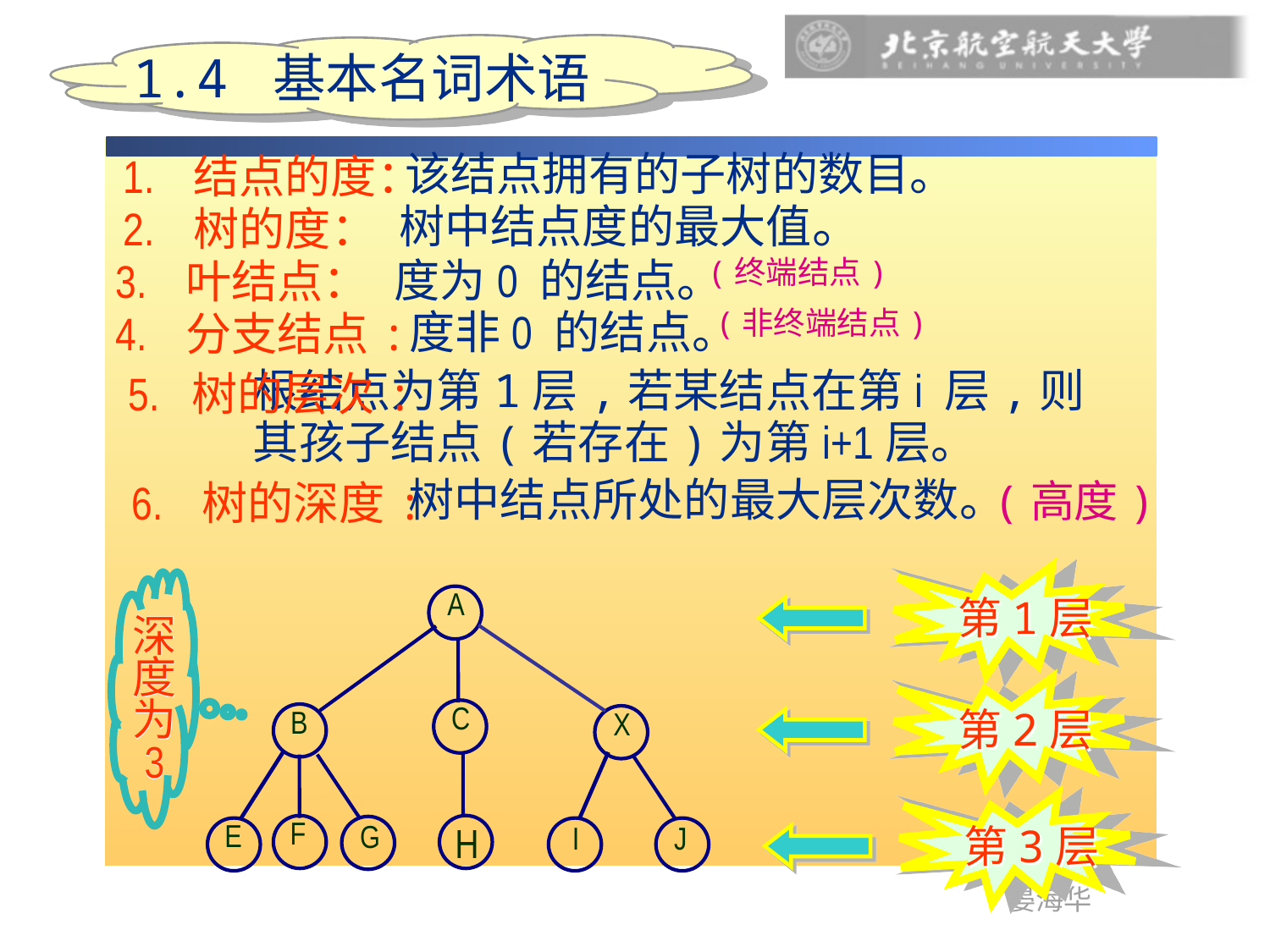

1.4 基本名词术语
该结点拥有的子树的数目。
1. 结点的度：
2. 树的度：
  树中结点度的最大值。
  度为0 的结点。
(终端结点)
3. 叶结点：
4. 分支结点:
(非终端结点)
度非0 的结点。
5.  树的层次:
             根结点为第1层,若某结点在第i 层,则
             其孩子结点(若存在)为第i+1层。
树中结点所处的最大层次数。
(高度)
6. 树的深度:

第1层

第2层

第3层

深
度
为
3
A

C

B

X

F

E

G
H
I
J